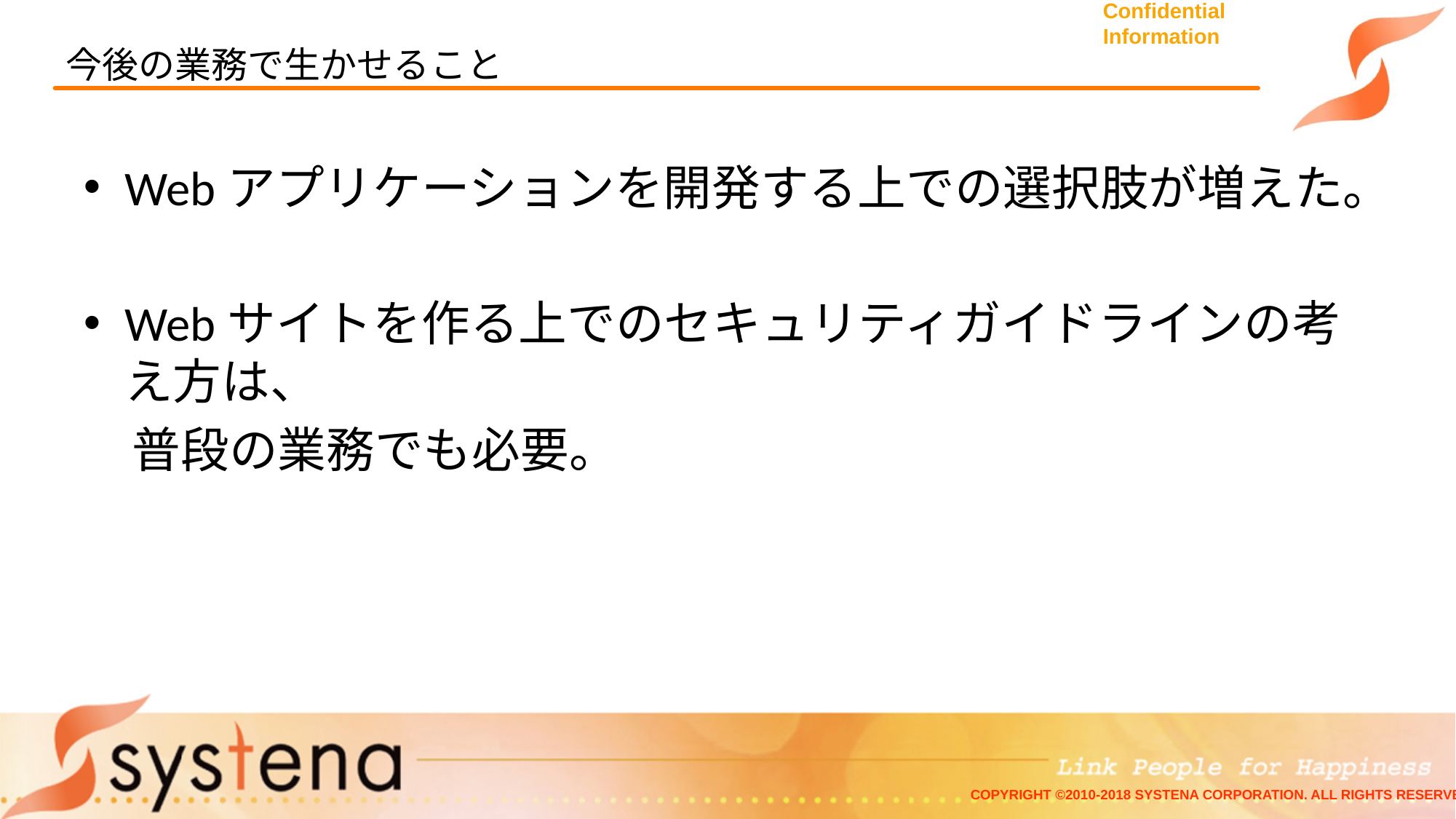

# 今後の業務で生かせること
Webアプリケーションを開発する上での選択肢が増えた。

Webサイトを作る上でのセキュリティガイドラインの考え方は、
　普段の業務でも必要。